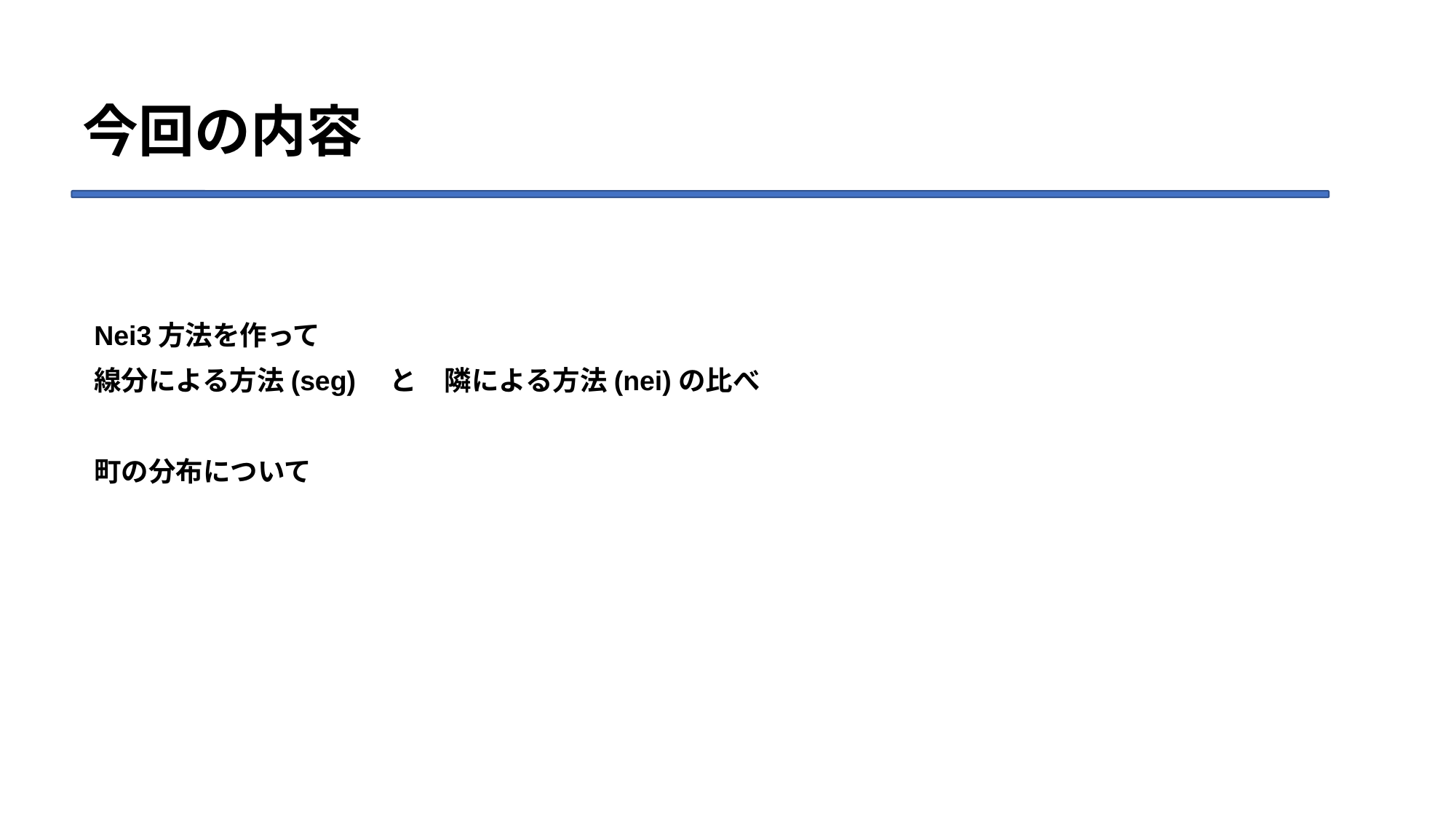

# 今回の内容

Nei3方法を作って
線分による方法(seg)　と　隣による方法(nei)の比べ

町の分布について